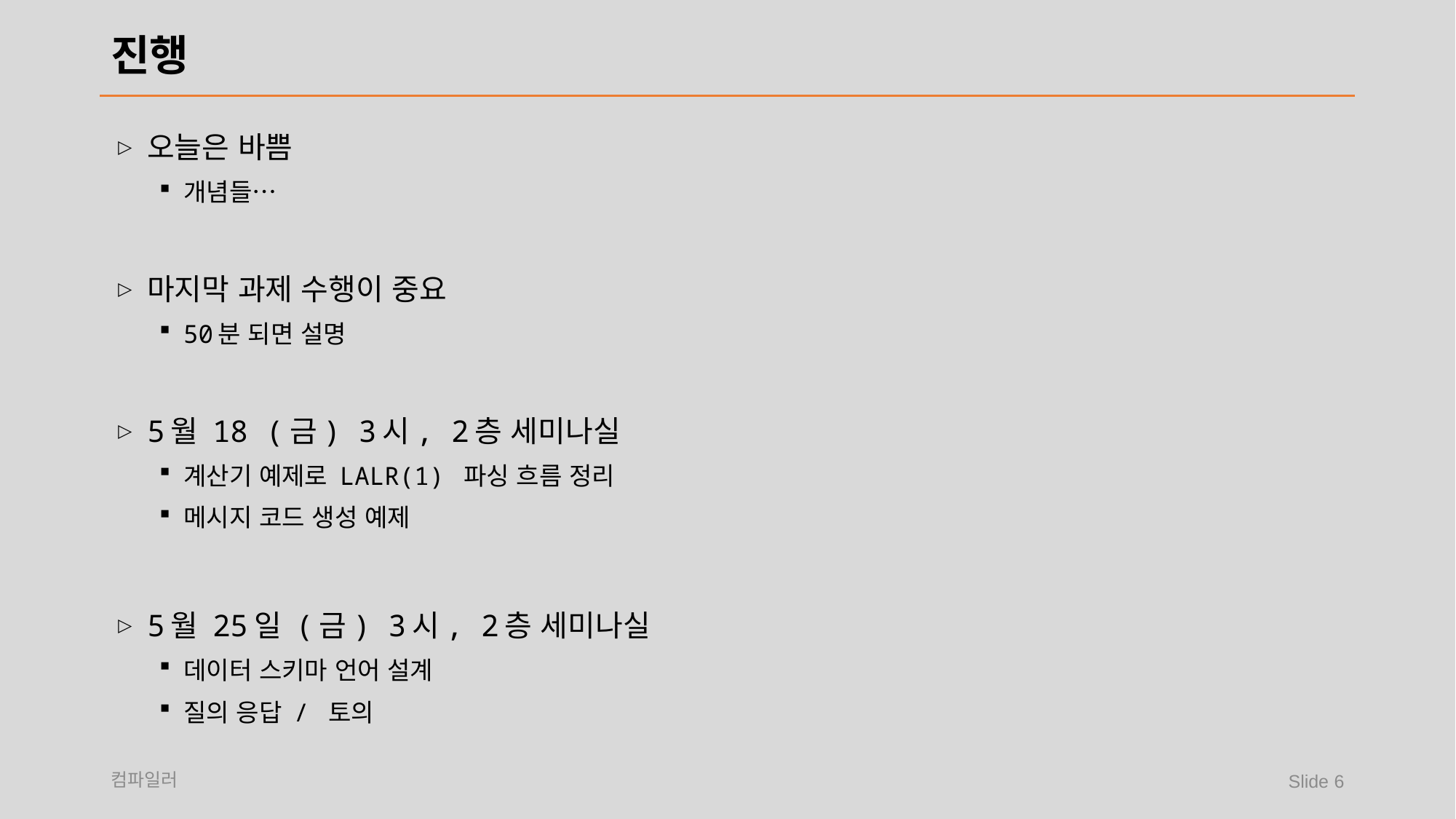

# 진행
오늘은 바쁨
개념들…

마지막 과제 수행이 중요
50분 되면 설명

5월 18 (금) 3시, 2층 세미나실
계산기 예제로 LALR(1) 파싱 흐름 정리
메시지 코드 생성 예제

5월 25일 (금) 3시, 2층 세미나실
데이터 스키마 언어 설계
질의 응답 / 토의
컴파일러
Slide 6